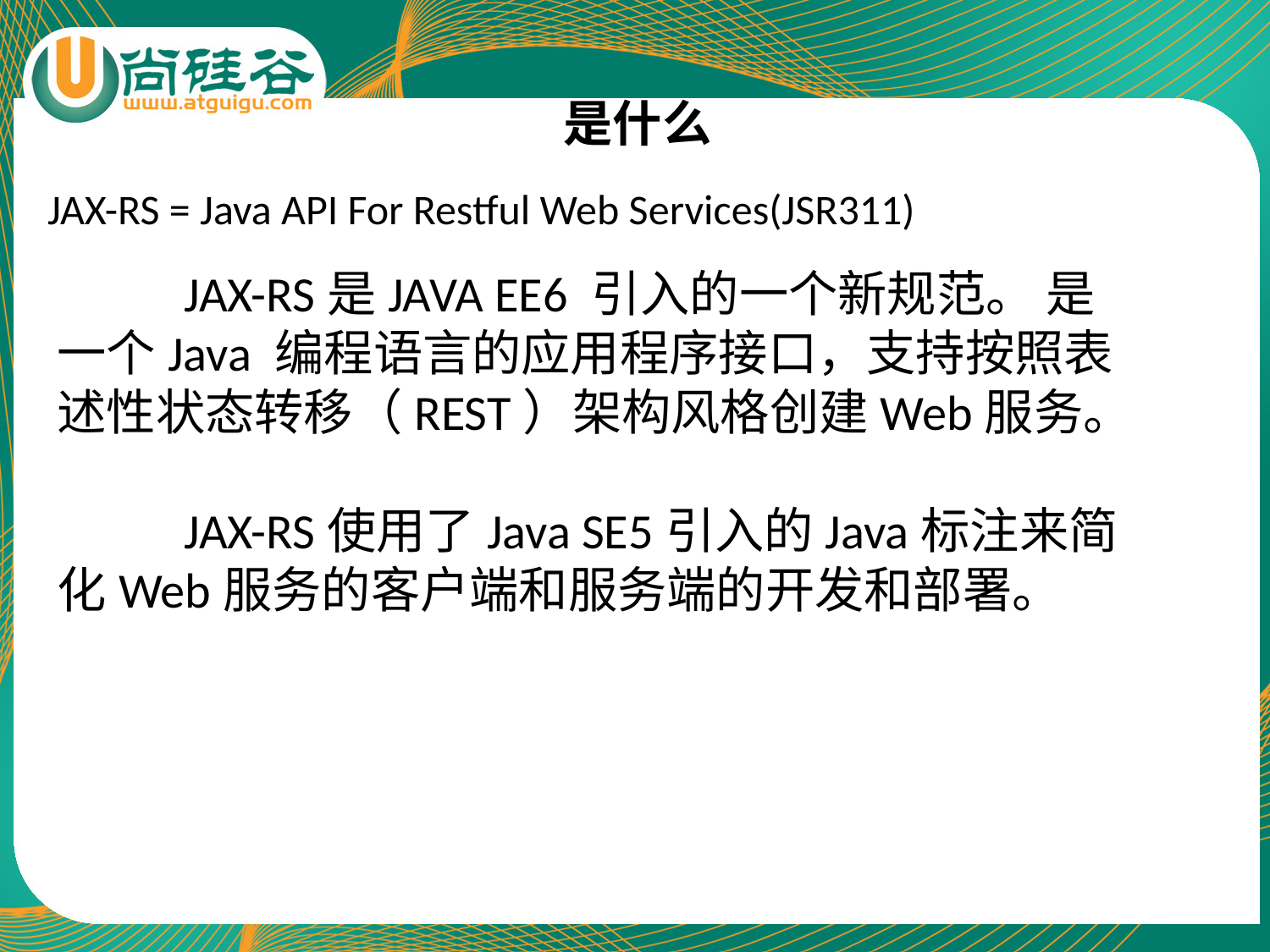

是什么
JAX-RS = Java API For Restful Web Services(JSR311)
	JAX-RS是JAVA EE6 引入的一个新规范。 是一个Java 编程语言的应用程序接口，支持按照表述性状态转移（REST）架构风格创建Web服务。

	JAX-RS使用了Java SE5引入的Java标注来简化Web服务的客户端和服务端的开发和部署。